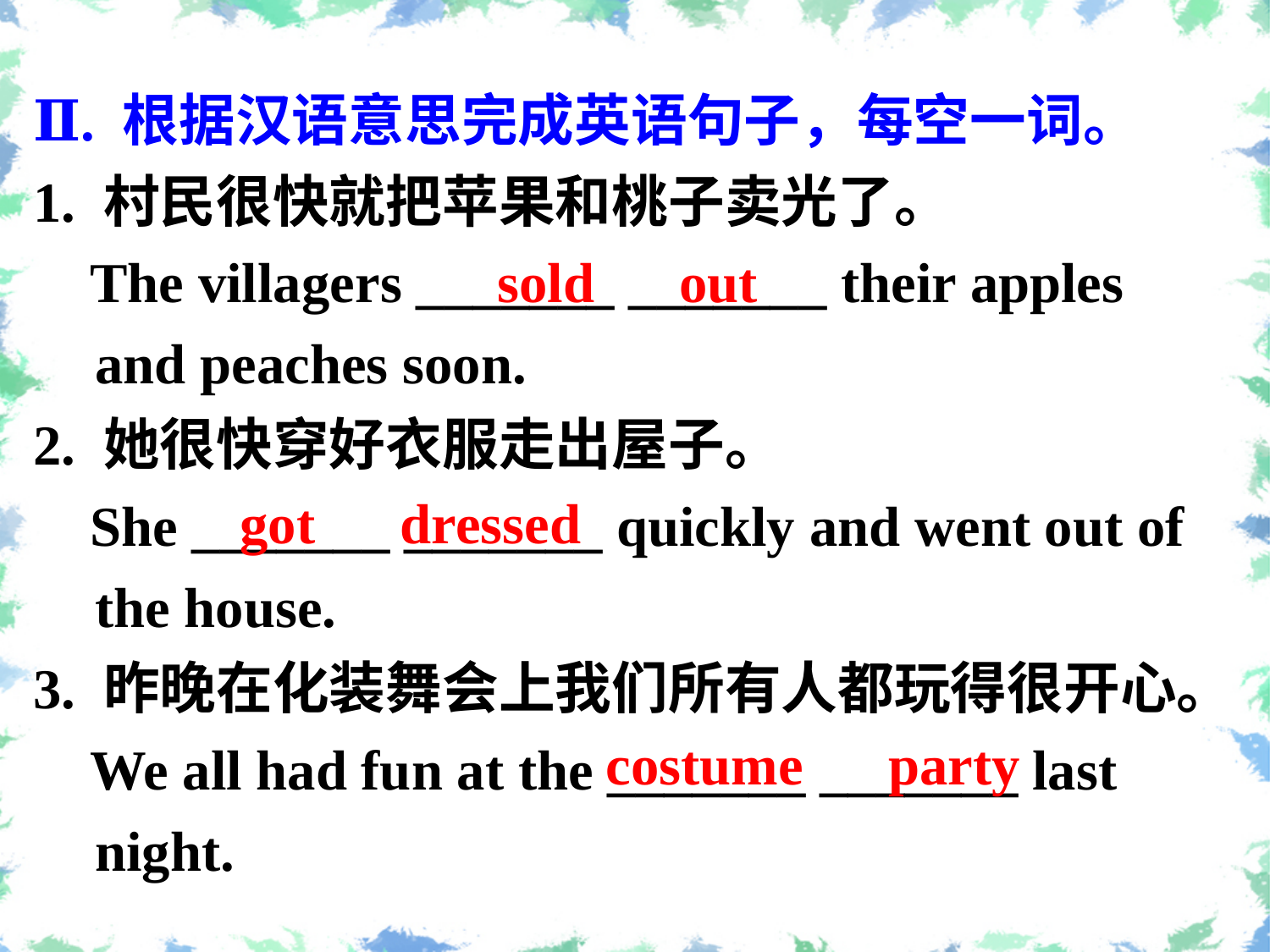

Ⅱ. 根据汉语意思完成英语句子，每空一词。
1. 村民很快就把苹果和桃子卖光了。
    The villagers _______ _______ their apples and peaches soon.
2. 她很快穿好衣服走出屋子。
    She _______ _______ quickly and went out of the house.
3. 昨晚在化装舞会上我们所有人都玩得很开心。
    We all had fun at the _______ _______ last night.
 sold      out
 got      dressed
 costume      party